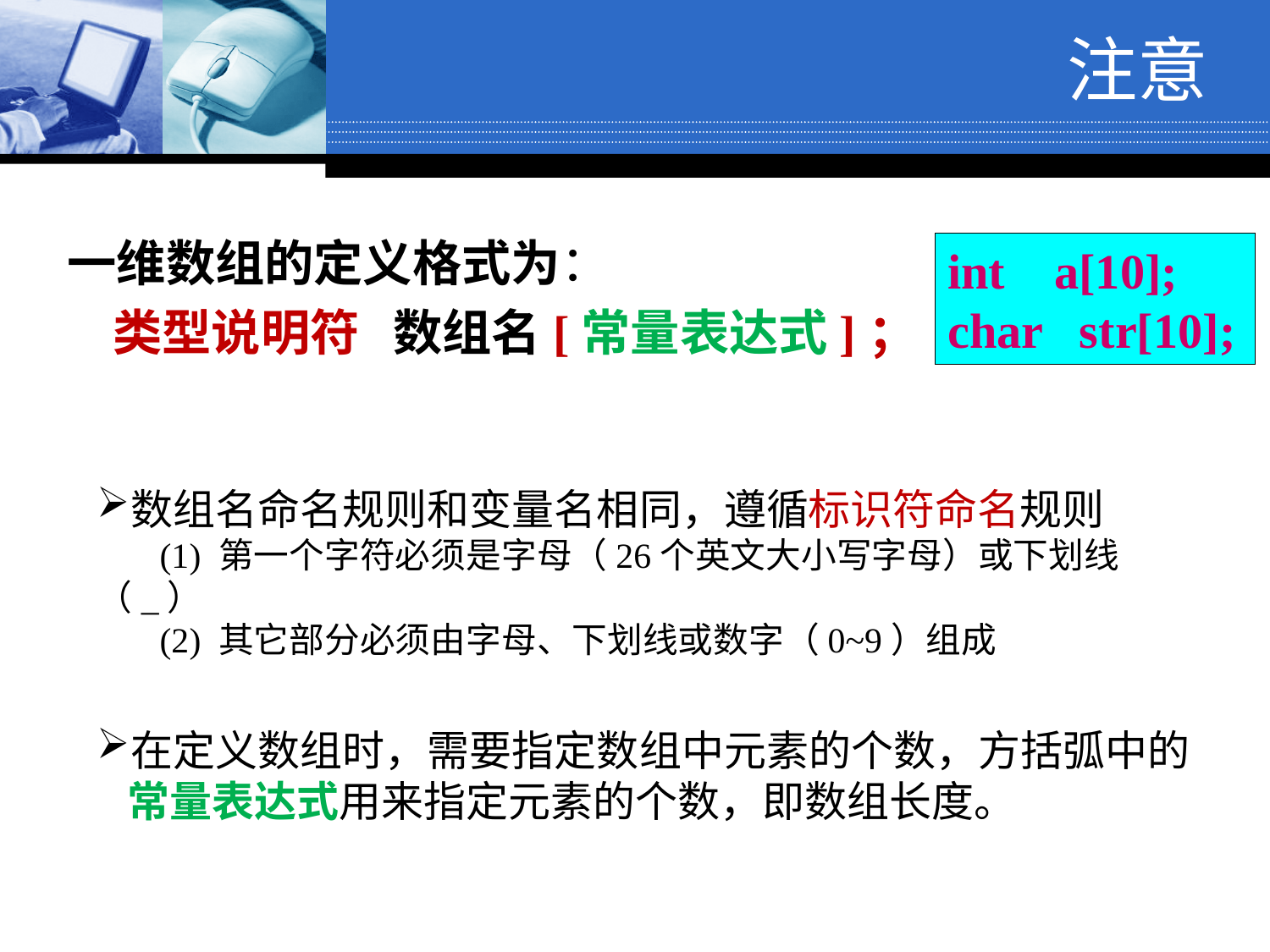

注意
一维数组的定义格式为：
   类型说明符   数组名[常量表达式]；

int    a[10];
char   str[10];
数组名命名规则和变量名相同，遵循标识符命名规则
       (1) 第一个字符必须是字母（26个英文大小写字母）或下划线（_）
       (2) 其它部分必须由字母、下划线或数字（0~9）组成

在定义数组时，需要指定数组中元素的个数，方括弧中的常量表达式用来指定元素的个数，即数组长度。